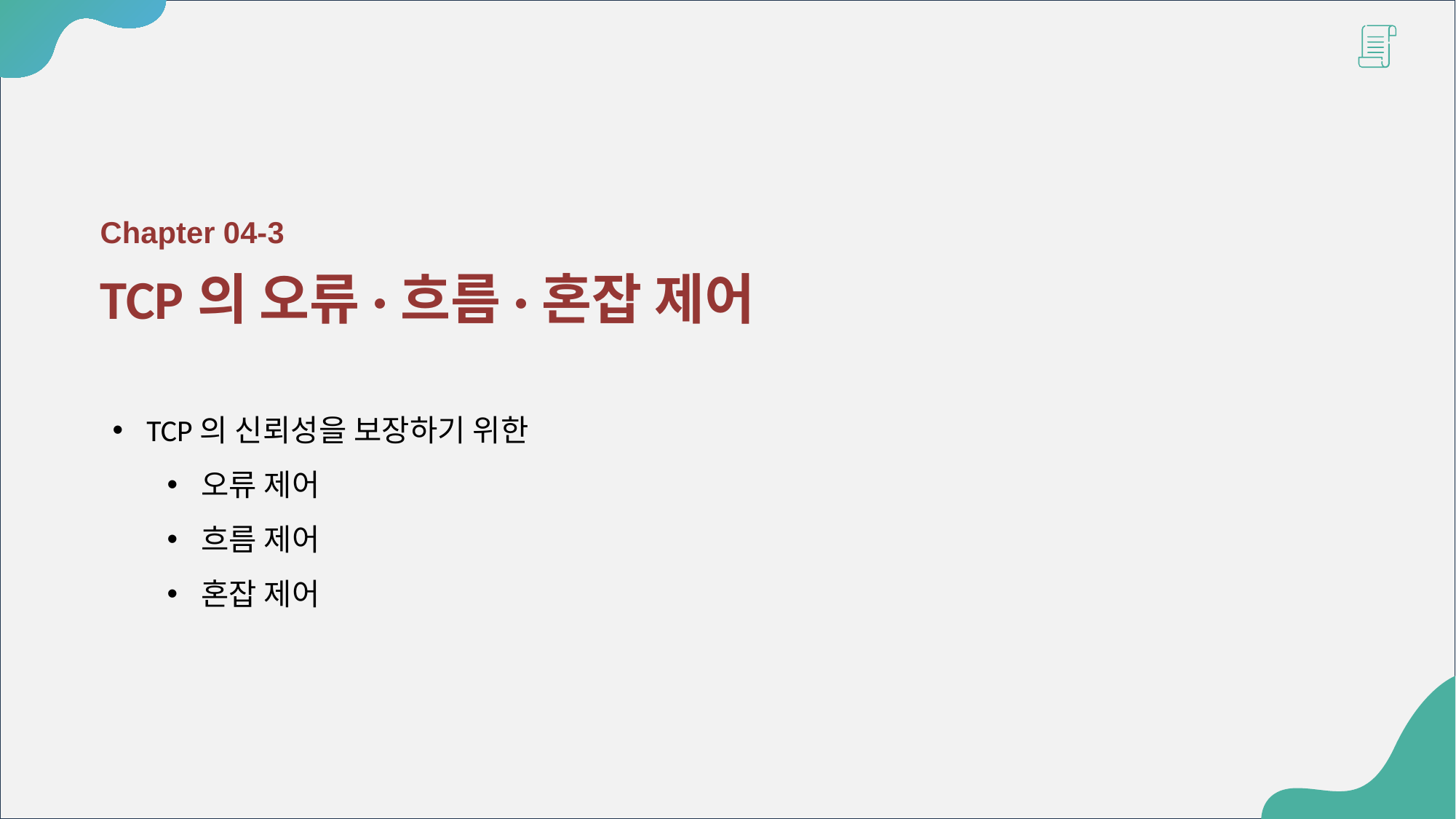

Chapter 04-3
TCP의 오류·흐름·혼잡 제어
TCP의 신뢰성을 보장하기 위한
오류 제어
흐름 제어
혼잡 제어